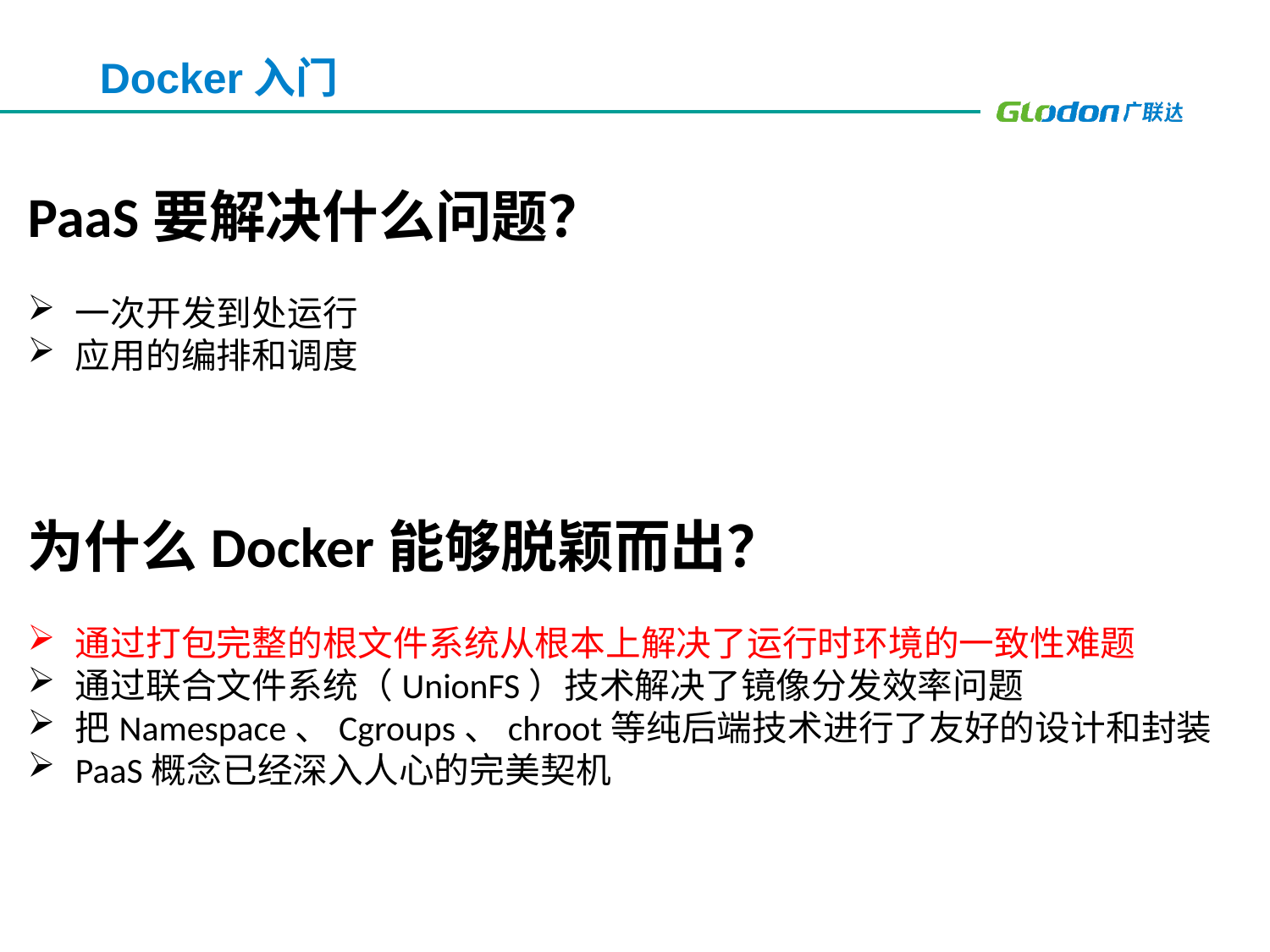

# Docker入门
PaaS要解决什么问题？

一次开发到处运行
应用的编排和调度

为什么Docker能够脱颖而出？

通过打包完整的根文件系统从根本上解决了运行时环境的一致性难题
通过联合文件系统（UnionFS）技术解决了镜像分发效率问题
把Namespace、Cgroups、chroot等纯后端技术进行了友好的设计和封装
PaaS概念已经深入人心的完美契机